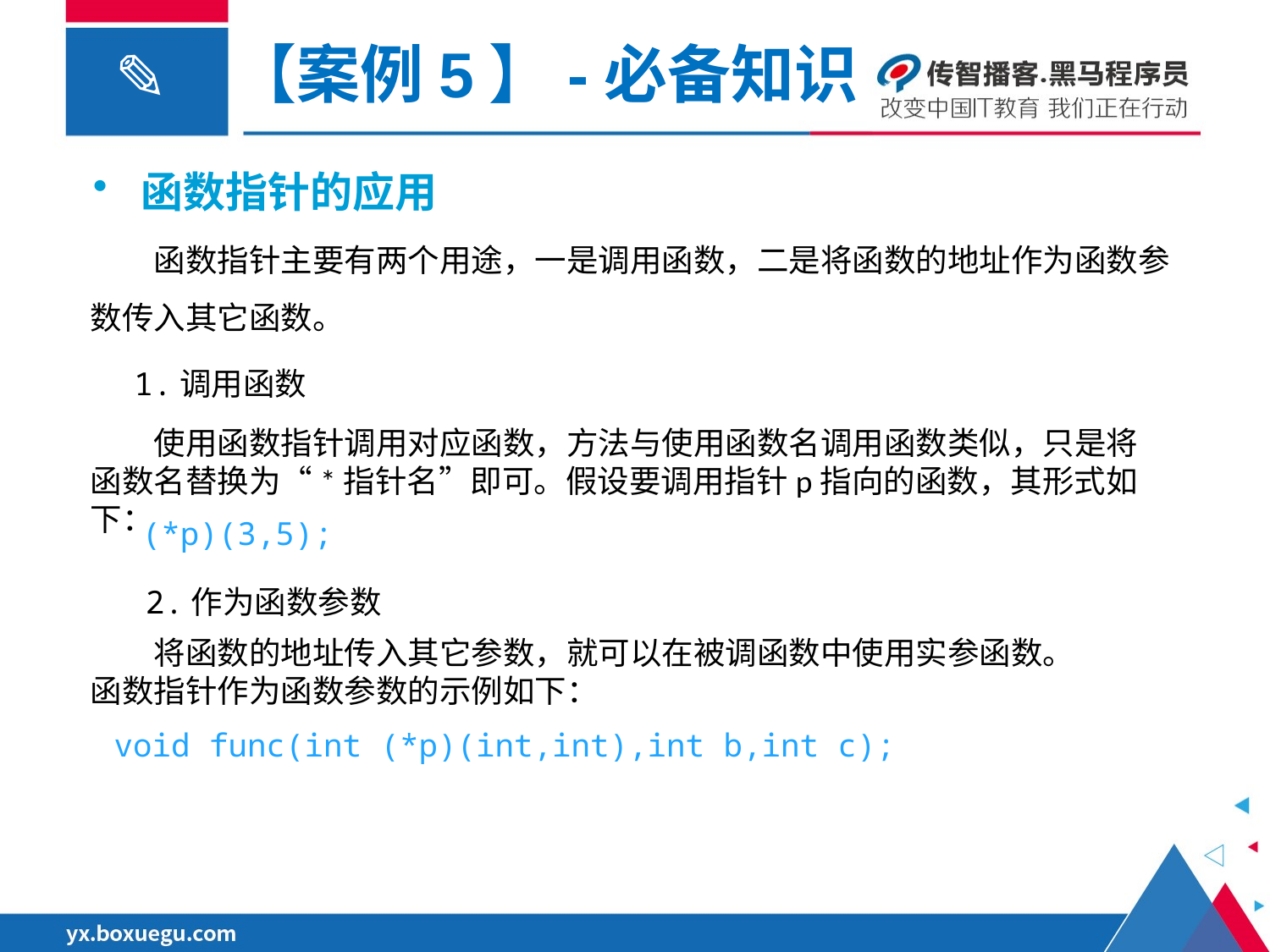

【案例5】-必备知识
函数指针的应用
函数指针主要有两个用途，一是调用函数，二是将函数的地址作为函数参数传入其它函数。
1.调用函数
使用函数指针调用对应函数，方法与使用函数名调用函数类似，只是将函数名替换为“*指针名”即可。假设要调用指针p指向的函数，其形式如下：
(*p)(3,5);
2.作为函数参数
将函数的地址传入其它参数，就可以在被调函数中使用实参函数。函数指针作为函数参数的示例如下：

void func(int (*p)(int,int),int b,int c);